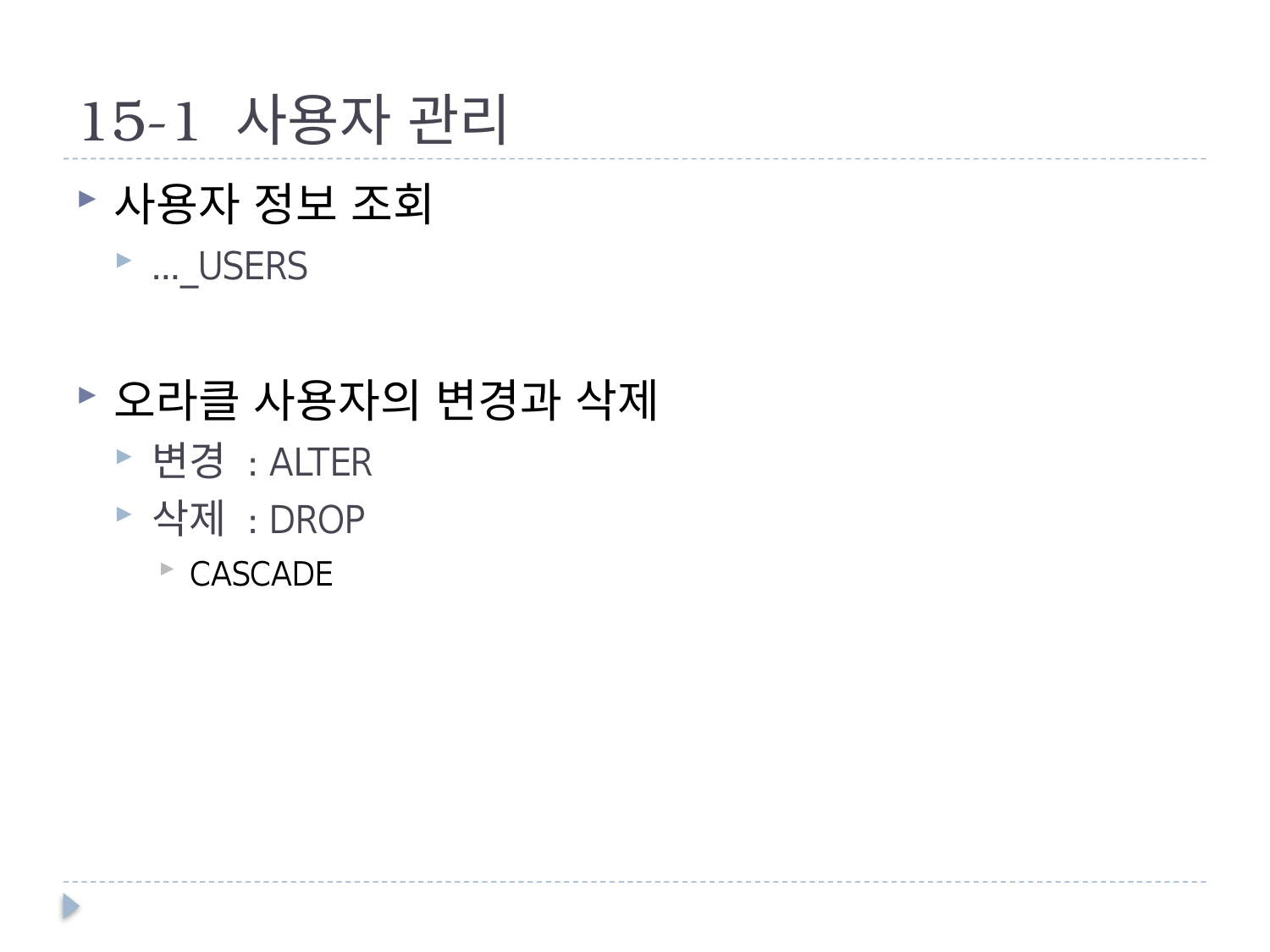

# 15-1 사용자 관리
사용자 정보 조회
…_USERS

오라클 사용자의 변경과 삭제
변경 : ALTER
삭제 : DROP
CASCADE